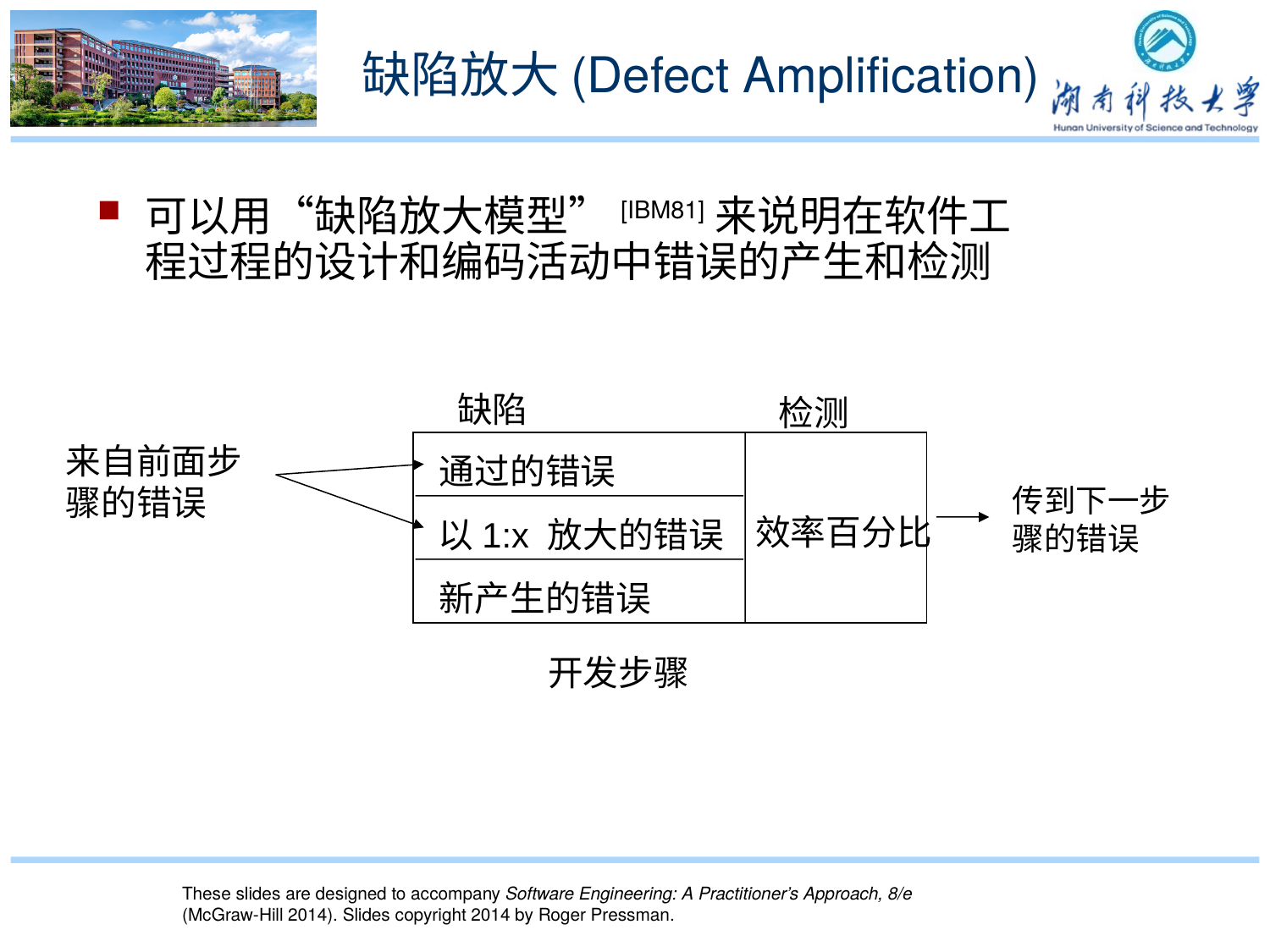

These slides are designed to accompany Software Engineering: A Practitioner’s Approach, 8/e (McGraw-Hill 2014). Slides copyright 2014 by Roger Pressman.
# 缺陷放大(Defect Amplification)
可以用“缺陷放大模型”[IBM81]来说明在软件工程过程的设计和编码活动中错误的产生和检测
缺陷
检测
来自前面步骤的错误

通过的错误

传到下一步骤的错误

效率百分比
以1:x 放大的错误

新产生的错误
开发步骤
6